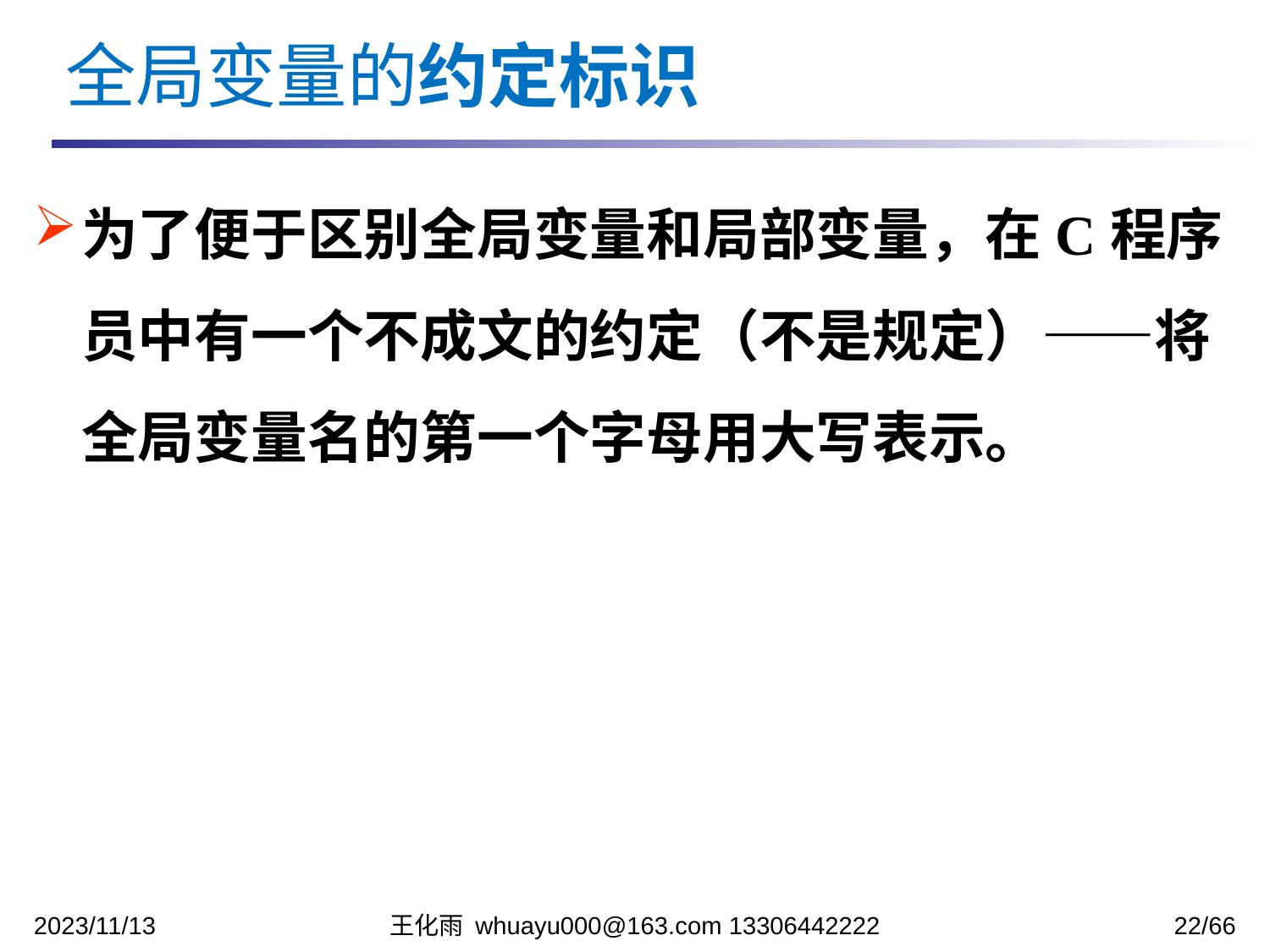

全局变量的约定标识
为了便于区别全局变量和局部变量，在C程序员中有一个不成文的约定（不是规定）——将全局变量名的第一个字母用大写表示。
2023/11/13
王化雨 whuayu000@163.com 13306442222
22/66